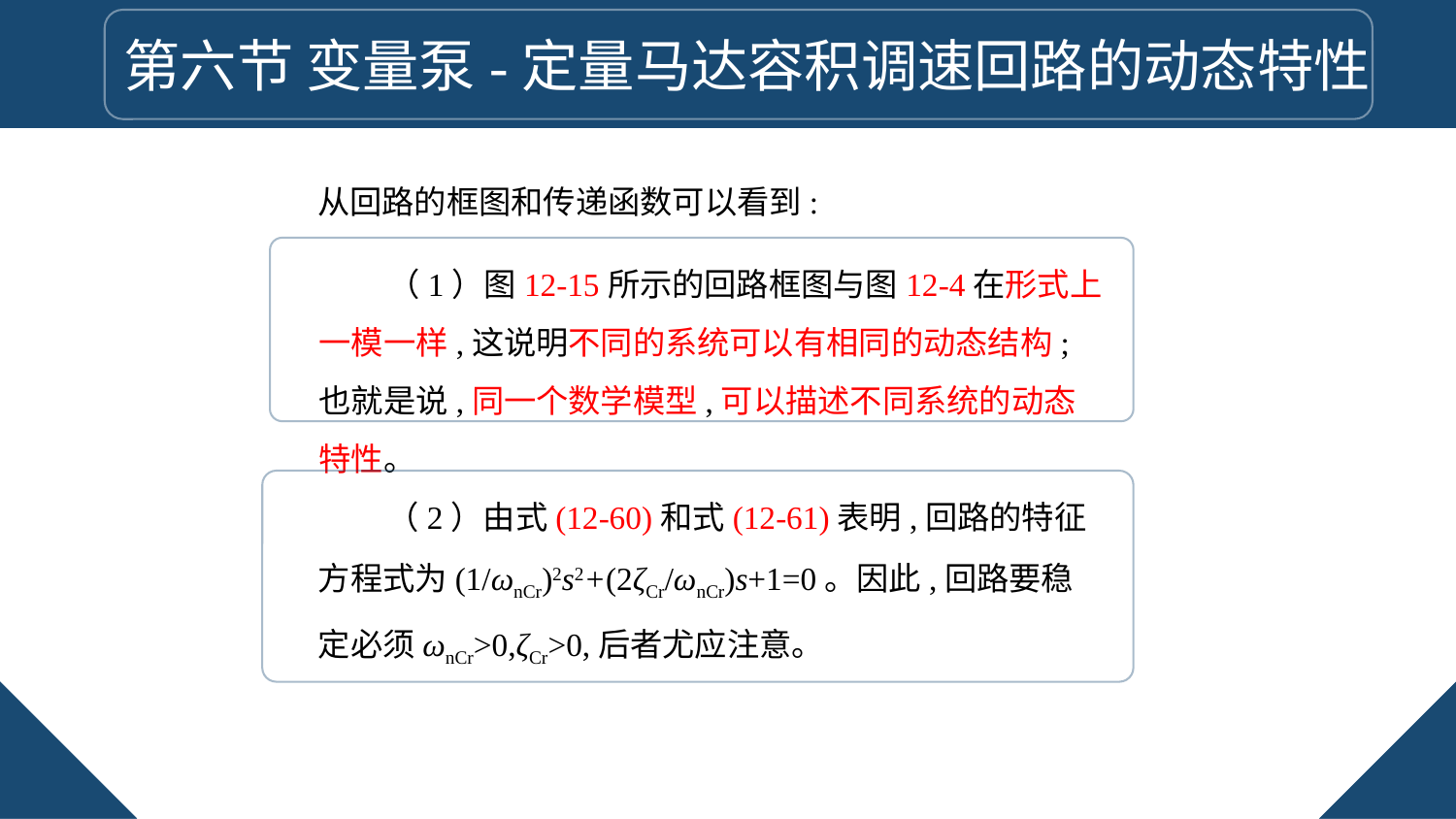

第六节 变量泵-定量马达容积调速回路的动态特性
从回路的框图和传递函数可以看到:

（1）图12-15所示的回路框图与图12-4在形式上一模一样,这说明不同的系统可以有相同的动态结构;也就是说,同一个数学模型,可以描述不同系统的动态特性。

（2）由式(12-60)和式(12-61)表明,回路的特征方程式为(1/ωnCr)2s2+(2ζCr/ωnCr)s+1=0。因此,回路要稳定必须ωnCr>0,ζCr>0,后者尤应注意。